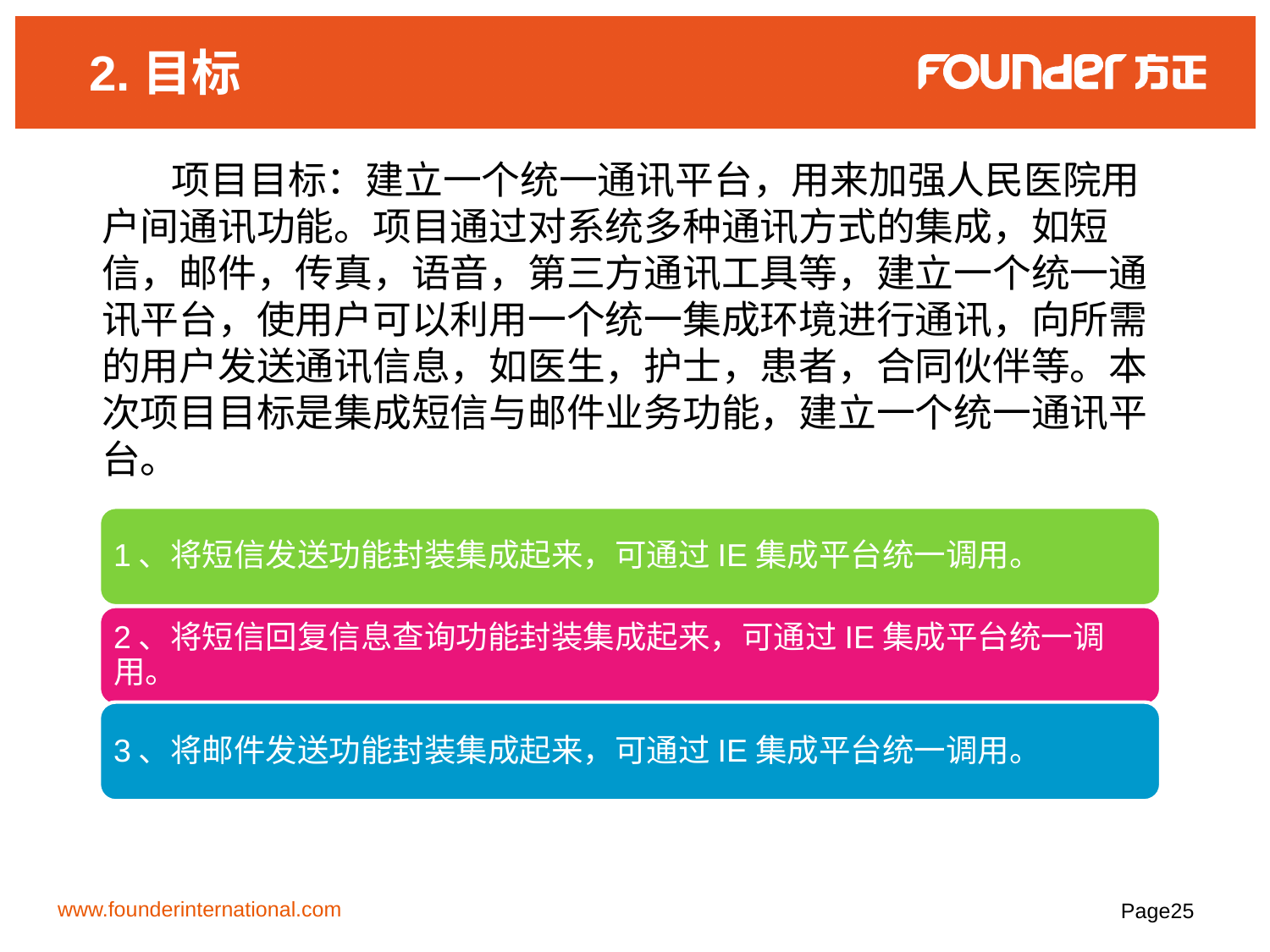

# 2.目标
       项目目标：建立一个统一通讯平台，用来加强人民医院用户间通讯功能。项目通过对系统多种通讯方式的集成，如短信，邮件，传真，语音，第三方通讯工具等，建立一个统一通讯平台，使用户可以利用一个统一集成环境进行通讯，向所需的用户发送通讯信息，如医生，护士，患者，合同伙伴等。本次项目目标是集成短信与邮件业务功能，建立一个统一通讯平台。

1、将短信发送功能封装集成起来，可通过IE集成平台统一调用。
2、将短信回复信息查询功能封装集成起来，可通过IE集成平台统一调用。
3、将邮件发送功能封装集成起来，可通过IE集成平台统一调用。
www.founderinternational.com
Page25